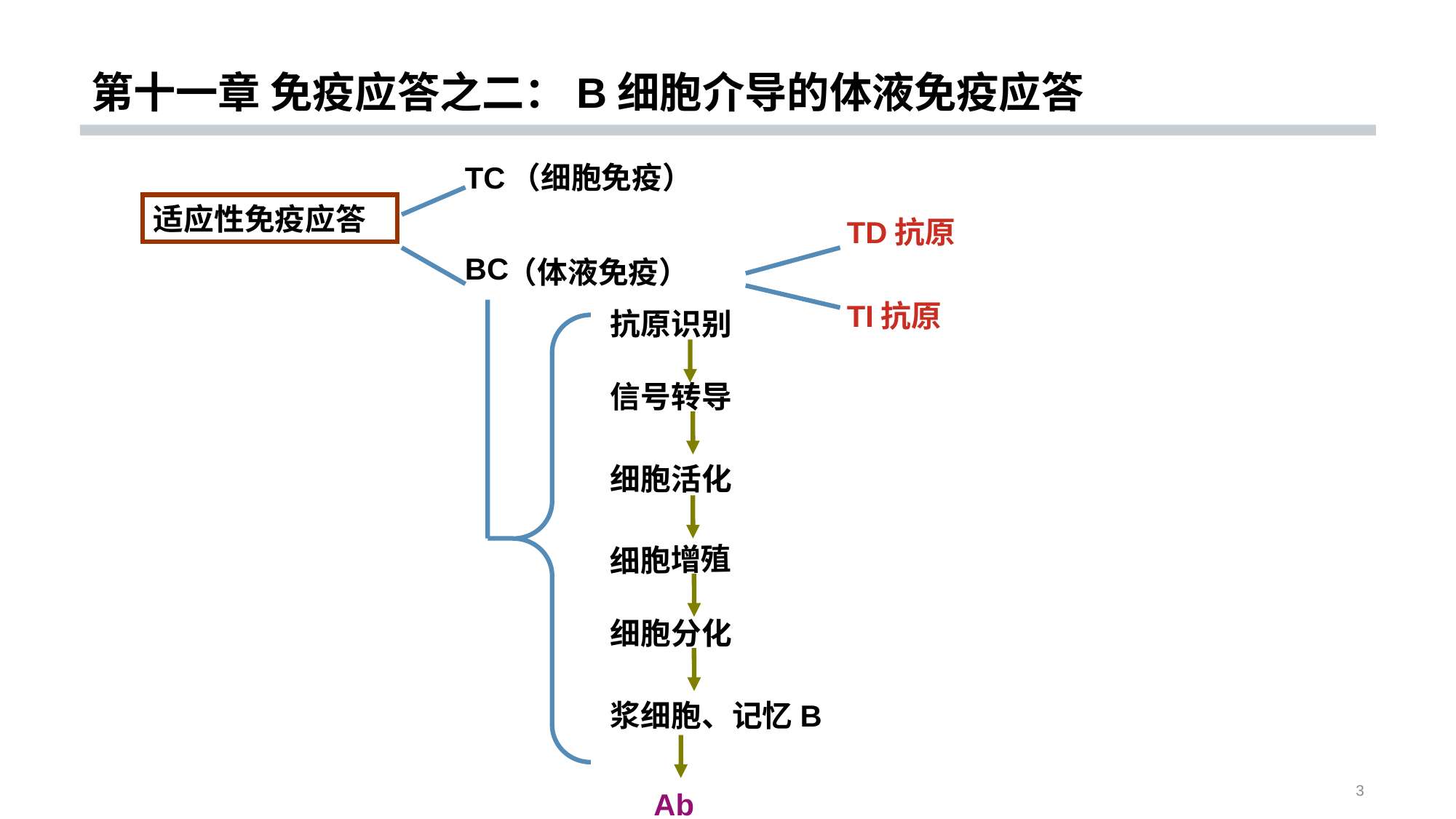

# 第十一章 免疫应答之二：B细胞介导的体液免疫应答
TC
（细胞免疫）

适应性免疫应答
TD抗原
BC

（体液免疫）

TI抗原

抗原识别

信号转导

细胞活化

细胞增殖

细胞分化

浆细胞、记忆B

3
Ab